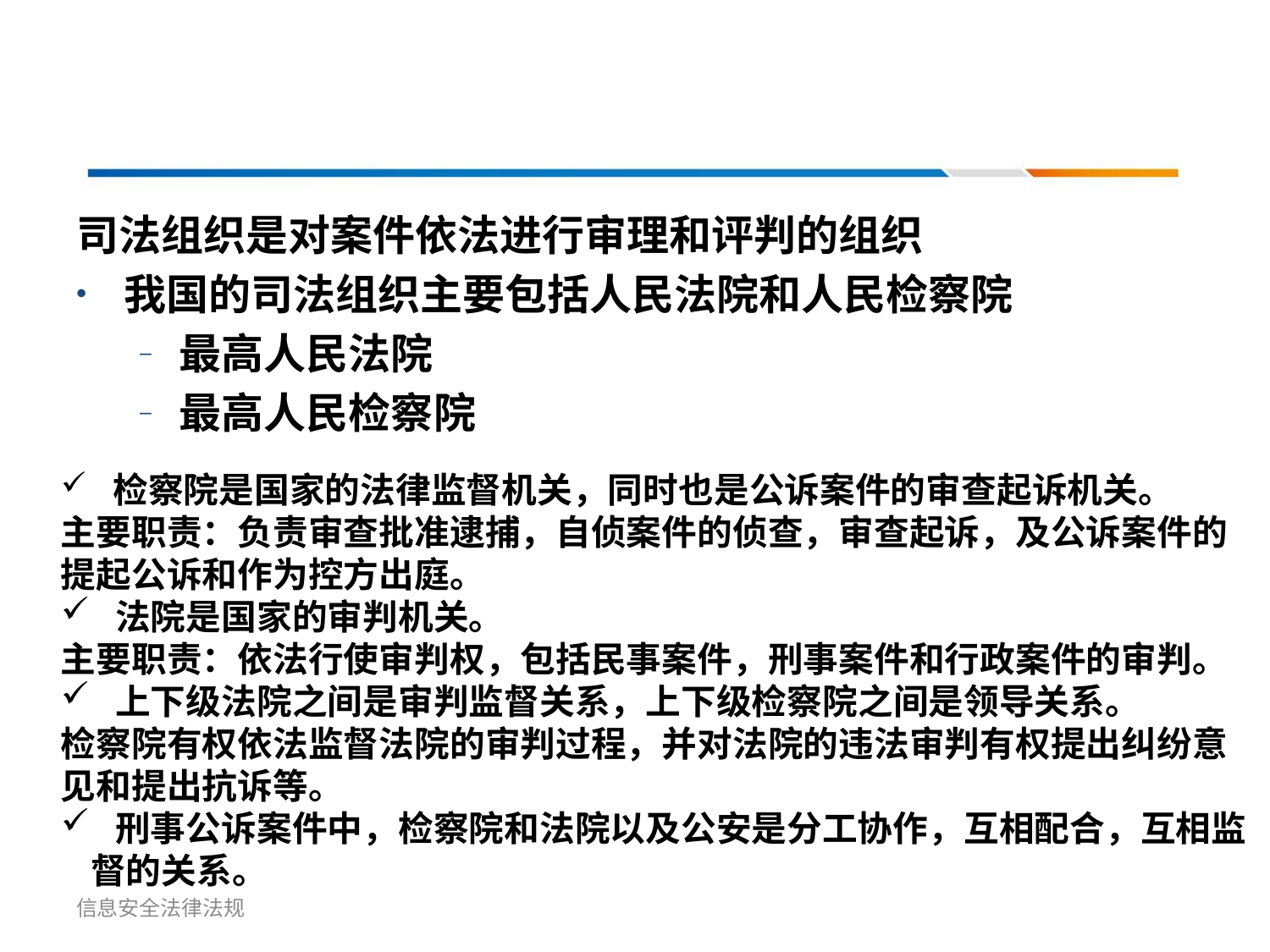

#
司法组织是对案件依法进行审理和评判的组织
我国的司法组织主要包括人民法院和人民检察院
最高人民法院
最高人民检察院
  检察院是国家的法律监督机关，同时也是公诉案件的审查起诉机关。
主要职责：负责审查批准逮捕，自侦案件的侦查，审查起诉，及公诉案件的提起公诉和作为控方出庭。
  法院是国家的审判机关。
主要职责：依法行使审判权，包括民事案件，刑事案件和行政案件的审判。
  上下级法院之间是审判监督关系，上下级检察院之间是领导关系。
检察院有权依法监督法院的审判过程，并对法院的违法审判有权提出纠纷意见和提出抗诉等。
  刑事公诉案件中，检察院和法院以及公安是分工协作，互相配合，互相监督的关系。
信息安全法律法规